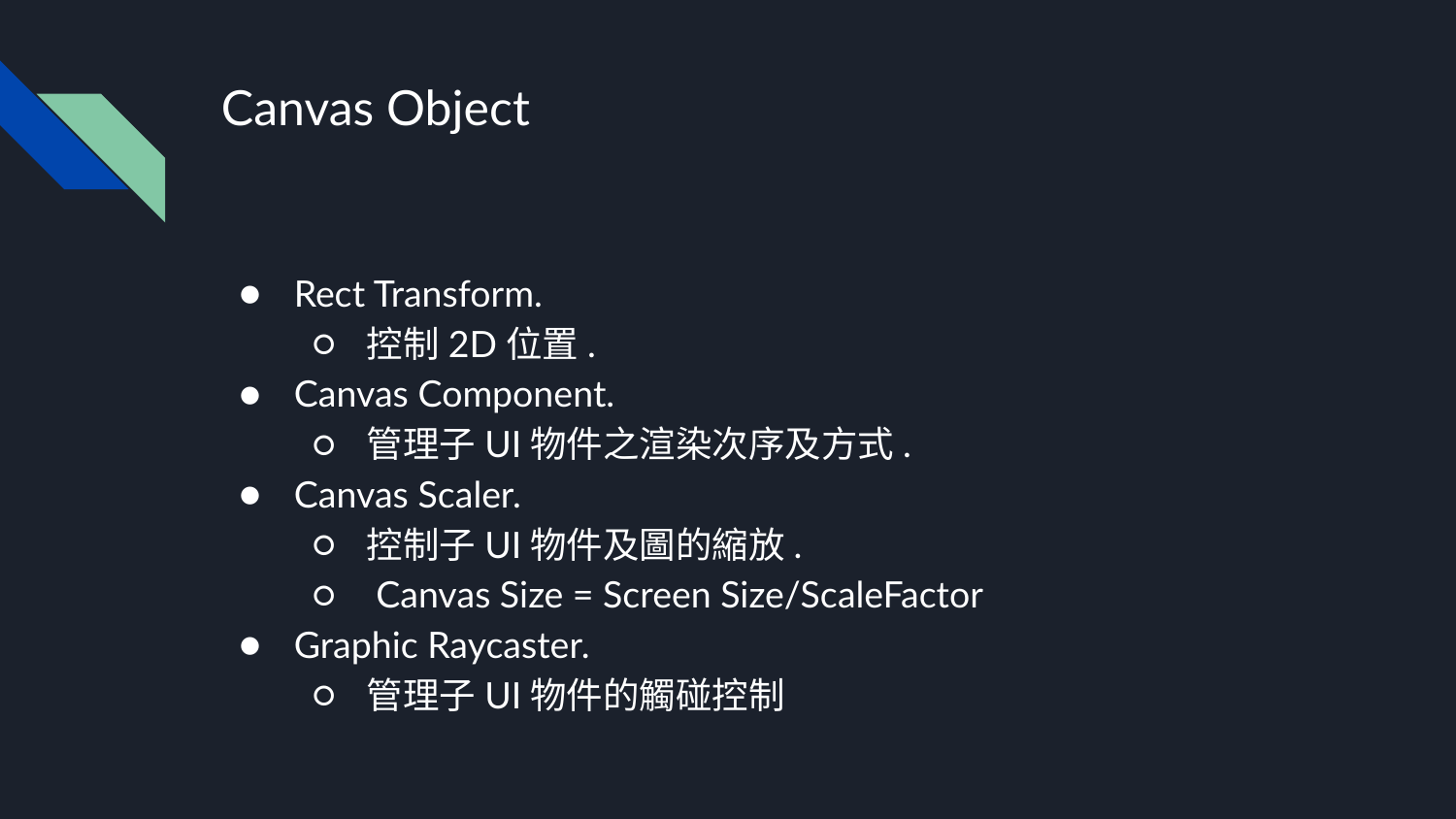

# Canvas Object
Rect Transform.
控制2D位置.
Canvas Component.
管理子UI物件之渲染次序及方式.
Canvas Scaler.
控制子UI物件及圖的縮放.
 Canvas Size = Screen Size/ScaleFactor
Graphic Raycaster.
管理子UI物件的觸碰控制